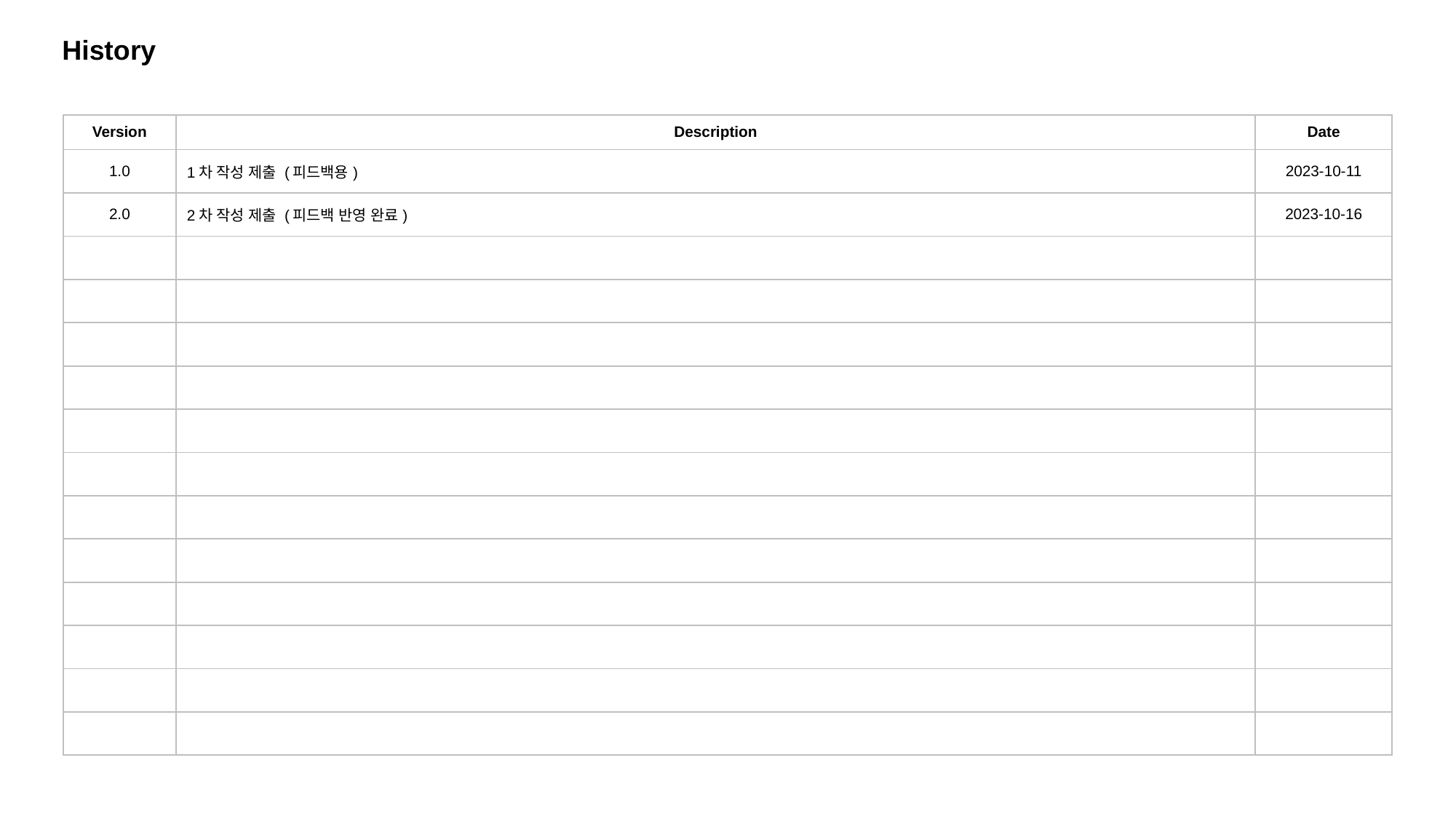

History
| Version | Description | Date |
| --- | --- | --- |
| 1.0 | 1차 작성 제출 (피드백용) | 2023-10-11 |
| 2.0 | 2차 작성 제출 (피드백 반영 완료) | 2023-10-16 |
|  |  |  |
|  |  |  |
|  |  |  |
|  |  |  |
|  |  |  |
|  |  |  |
|  |  |  |
|  |  |  |
|  |  |  |
|  |  |  |
|  |  |  |
|  |  |  |